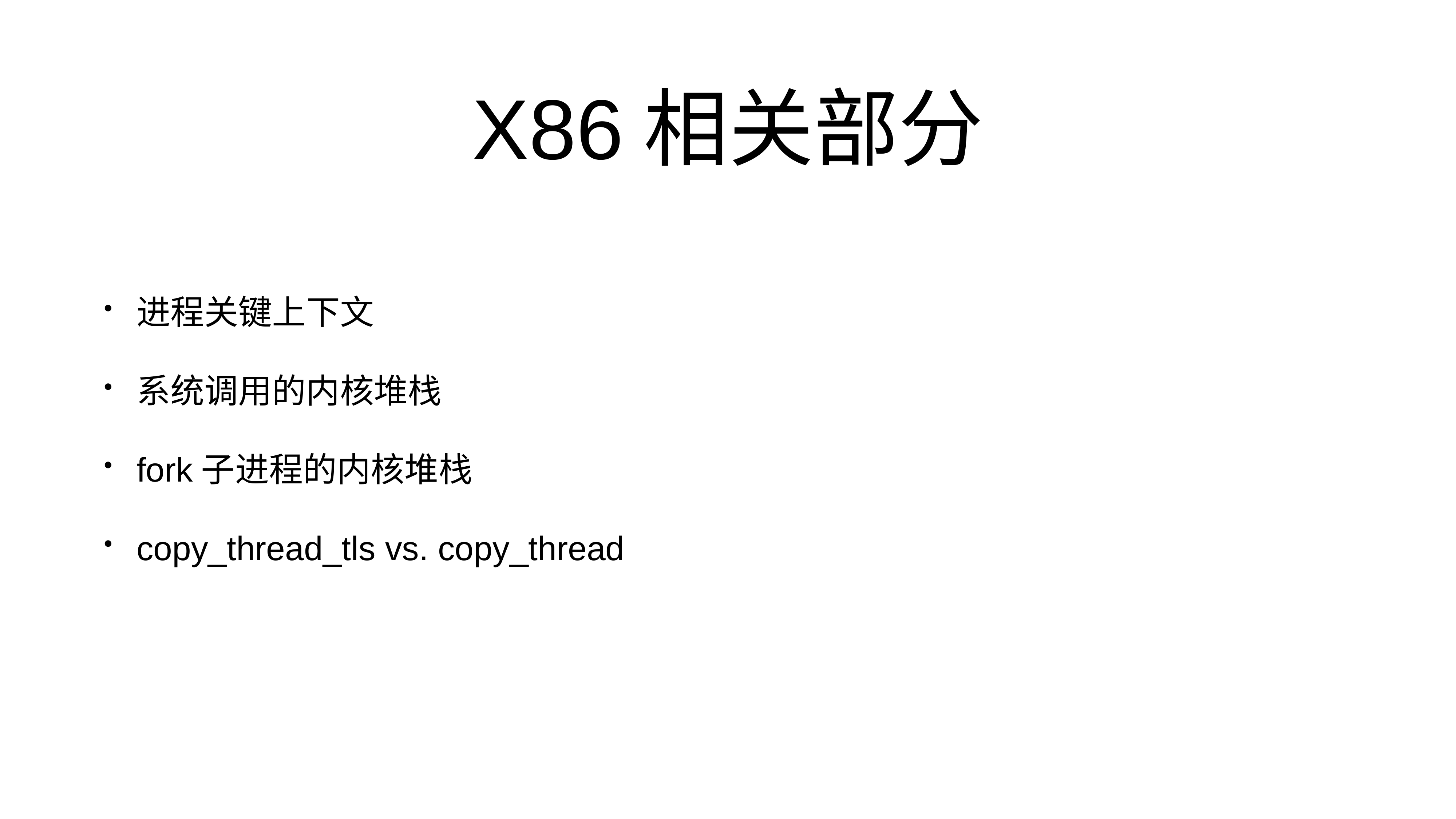

# X86相关部分
进程关键上下文
系统调用的内核堆栈
fork子进程的内核堆栈
copy_thread_tls vs. copy_thread